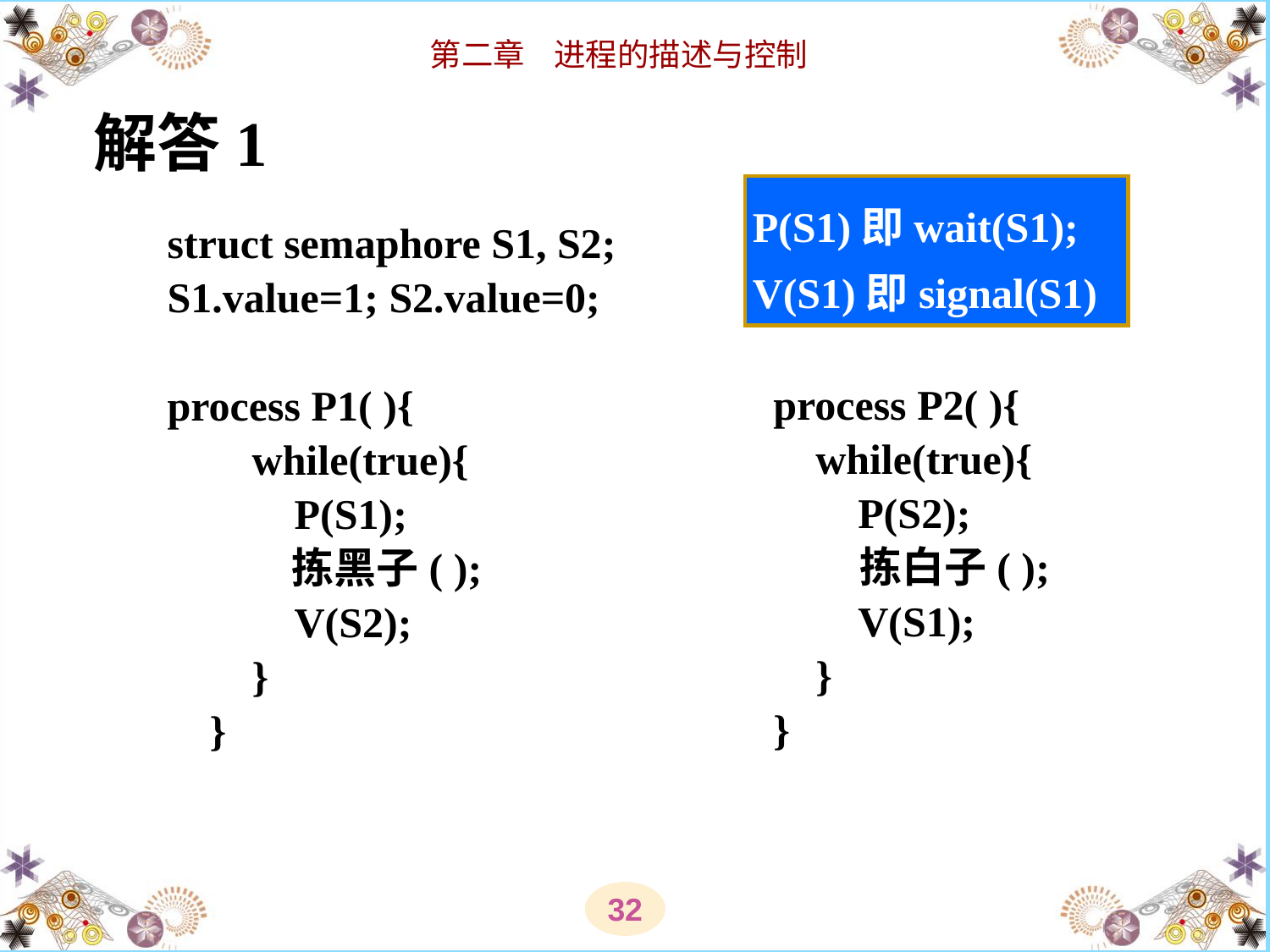

解答1
P(S1)即wait(S1);
V(S1)即signal(S1)
struct semaphore S1, S2;
S1.value=1; S2.value=0;

process P1( ){
        while(true){
            P(S1);
            拣黑子( );
            V(S2);
        }
    }
process P2( ){
    while(true){
        P(S2);
        拣白子( );
        V(S1);
    }
}